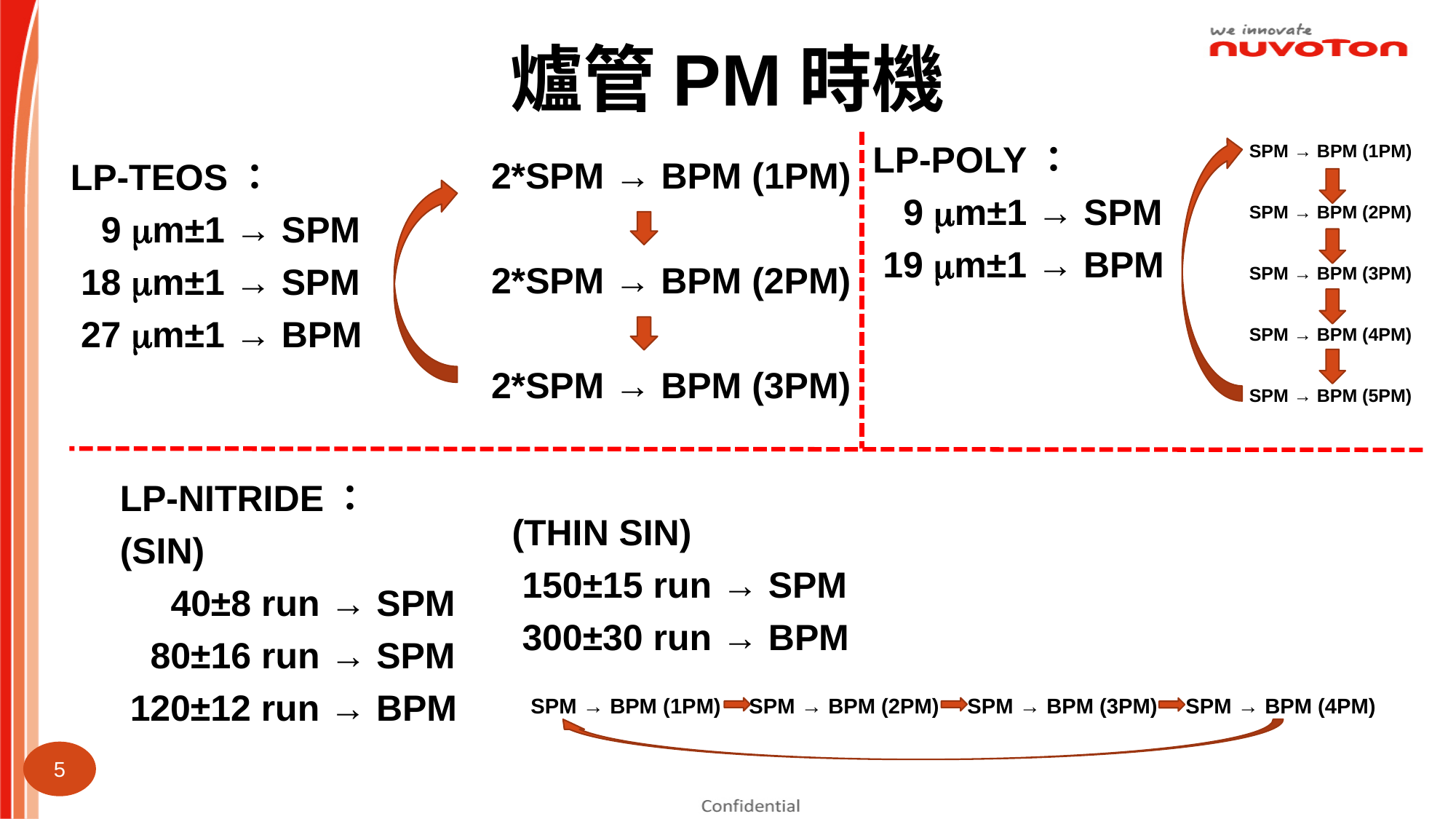

# 爐管PM時機
LP-POLY：
   9 μm±1 → SPM
 19 μm±1 → BPM

SPM → BPM (1PM)

SPM → BPM (2PM)

SPM → BPM (3PM)

SPM → BPM (4PM)

SPM → BPM (5PM)

2*SPM → BPM (1PM)

2*SPM → BPM (2PM)

2*SPM → BPM (3PM)
LP-TEOS：
   9 μm±1 → SPM
 18 μm±1 → SPM
 27 μm±1 → BPM

(THIN SIN)
 150±15 run → SPM
 300±30 run → BPM

LP-NITRIDE：
(SIN)
     40±8 run → SPM
   80±16 run → SPM
 120±12 run → BPM
SPM → BPM (1PM)	SPM → BPM (2PM)	SPM → BPM (3PM)	SPM → BPM (4PM)

5